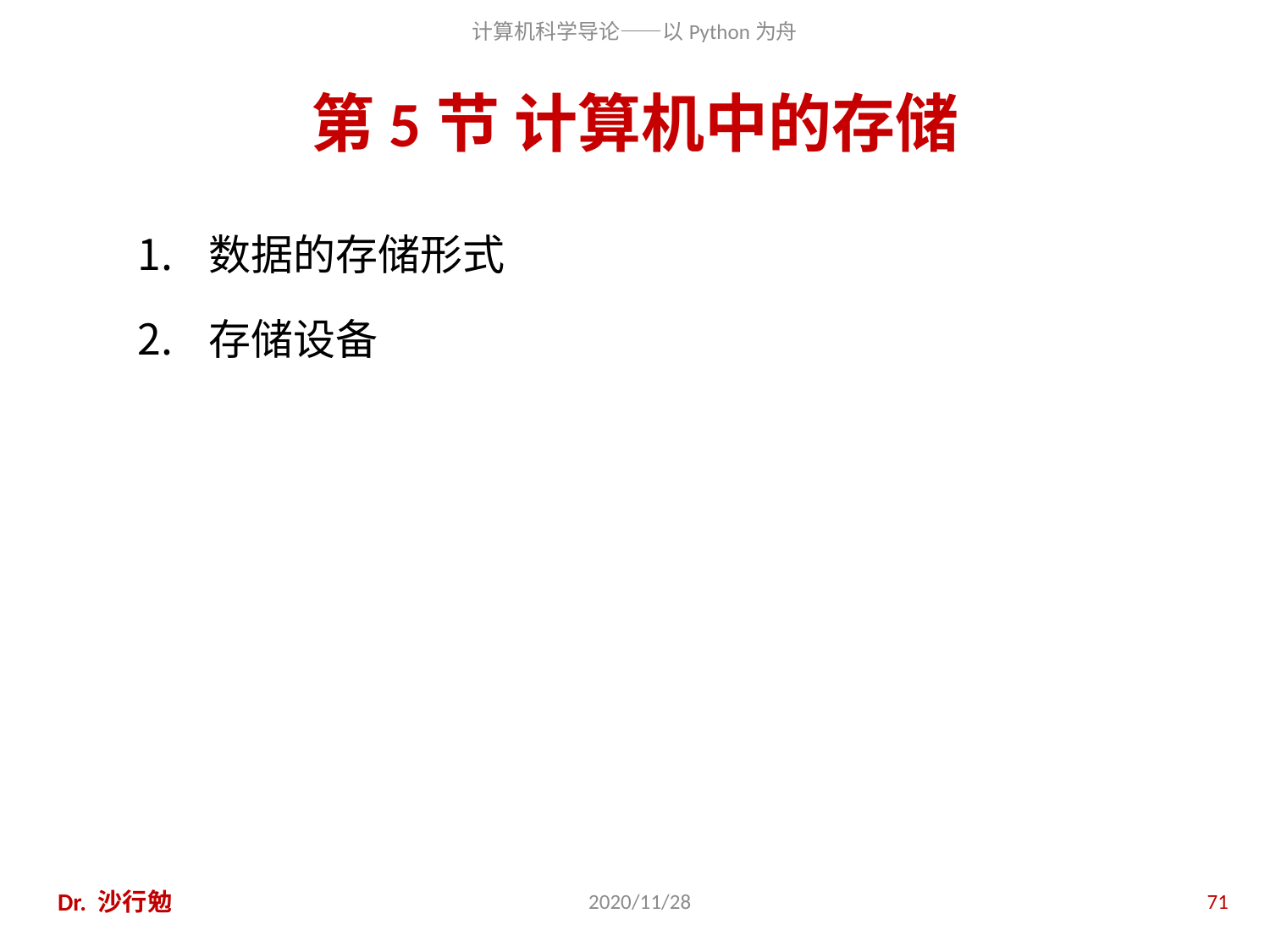

# 第5节 计算机中的存储
数据的存储形式
存储设备

Dr. 沙行勉
2020/11/28
71